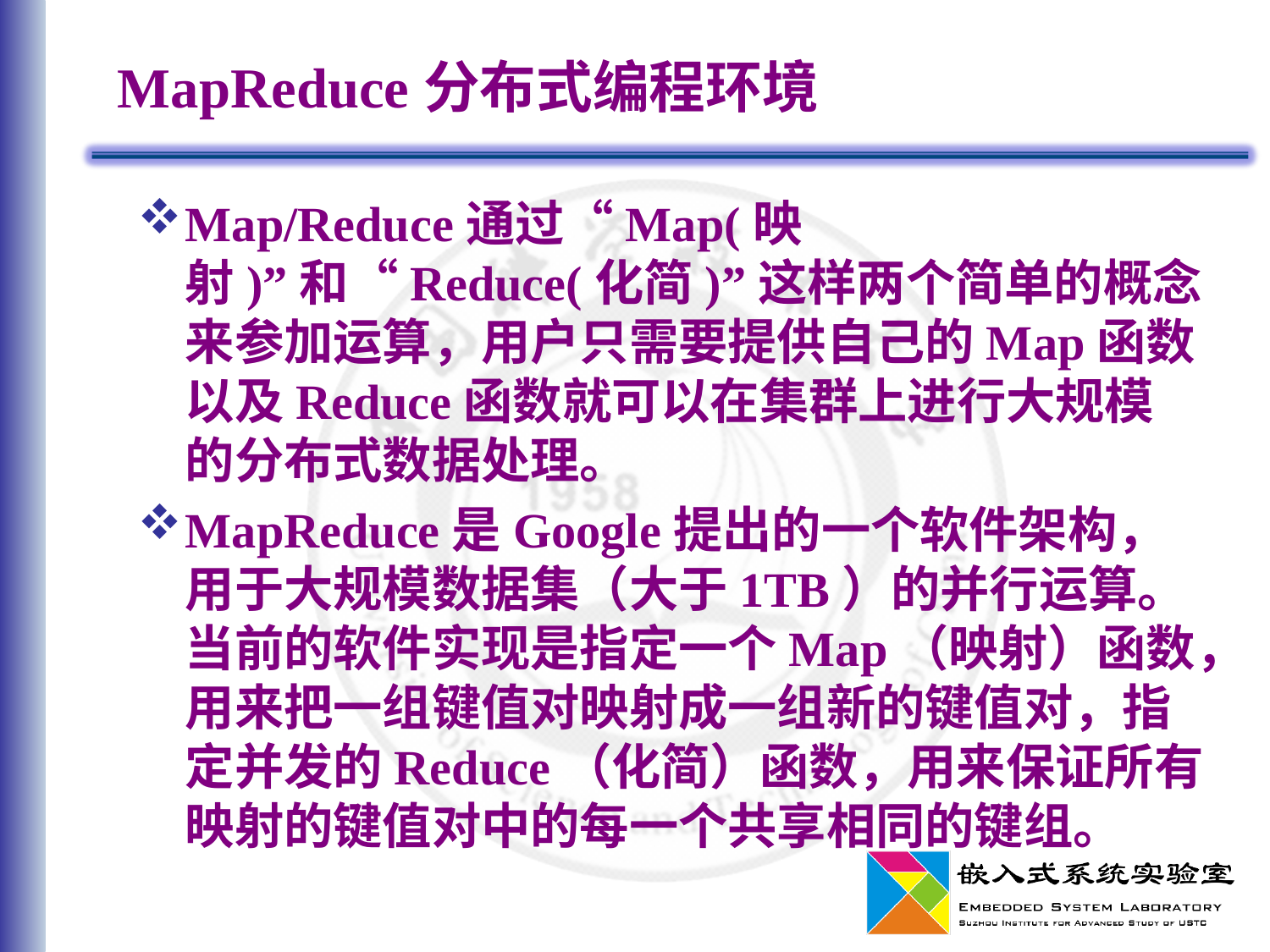

# MapReduce分布式编程环境
Map/Reduce通过“Map(映射)”和“Reduce(化简)”这样两个简单的概念来参加运算，用户只需要提供自己的Map函数以及Reduce函数就可以在集群上进行大规模的分布式数据处理。
MapReduce是Google提出的一个软件架构，用于大规模数据集（大于1TB）的并行运算。当前的软件实现是指定一个Map（映射）函数，用来把一组键值对映射成一组新的键值对，指定并发的Reduce（化简）函数，用来保证所有映射的键值对中的每一个共享相同的键组。